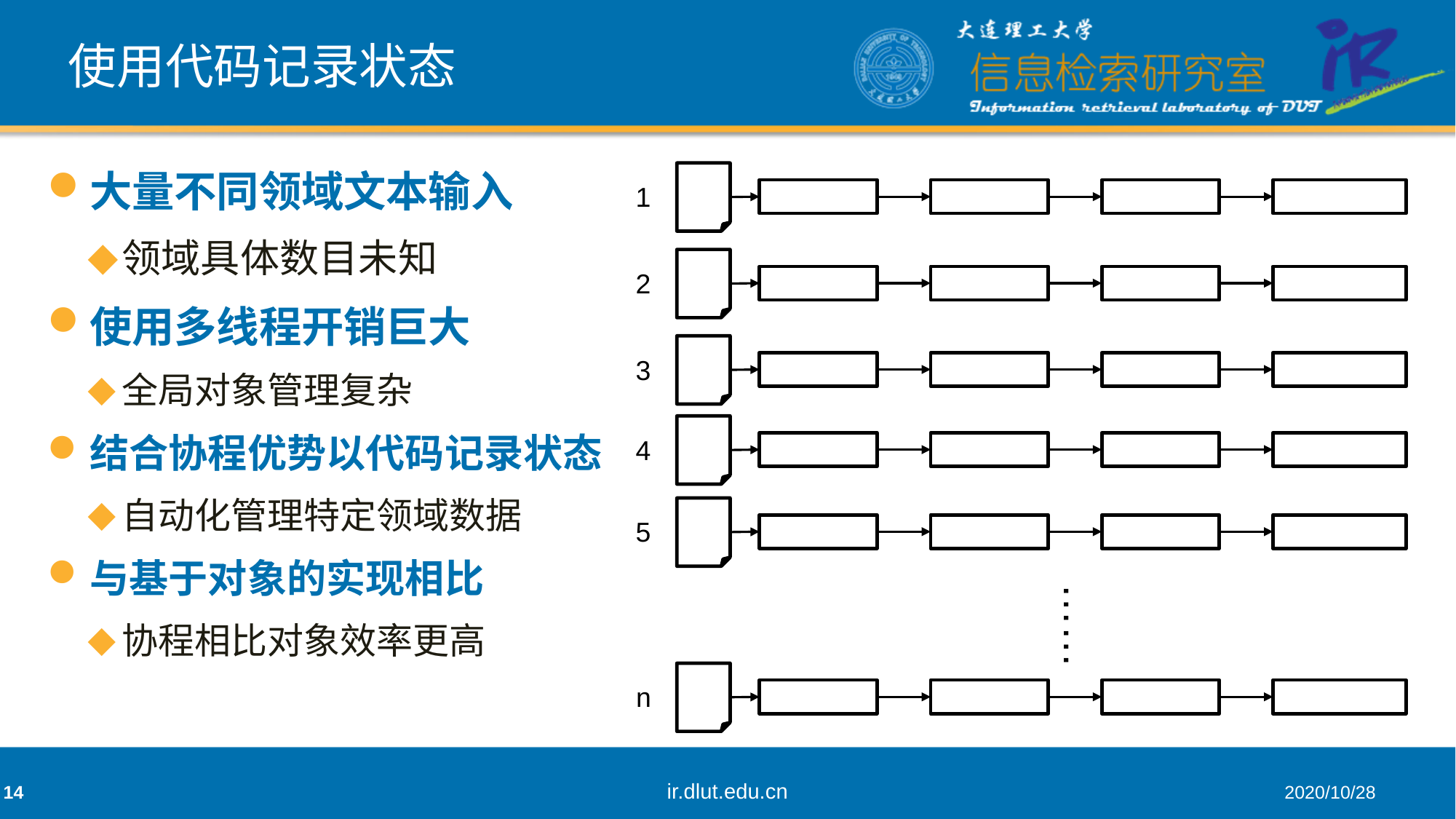

# 使用代码记录状态
大量不同领域文本输入
领域具体数目未知
使用多线程开销巨大
全局对象管理复杂
结合协程优势以代码记录状态
自动化管理特定领域数据
与基于对象的实现相比
协程相比对象效率更高

1

2

3

4

5
……

n